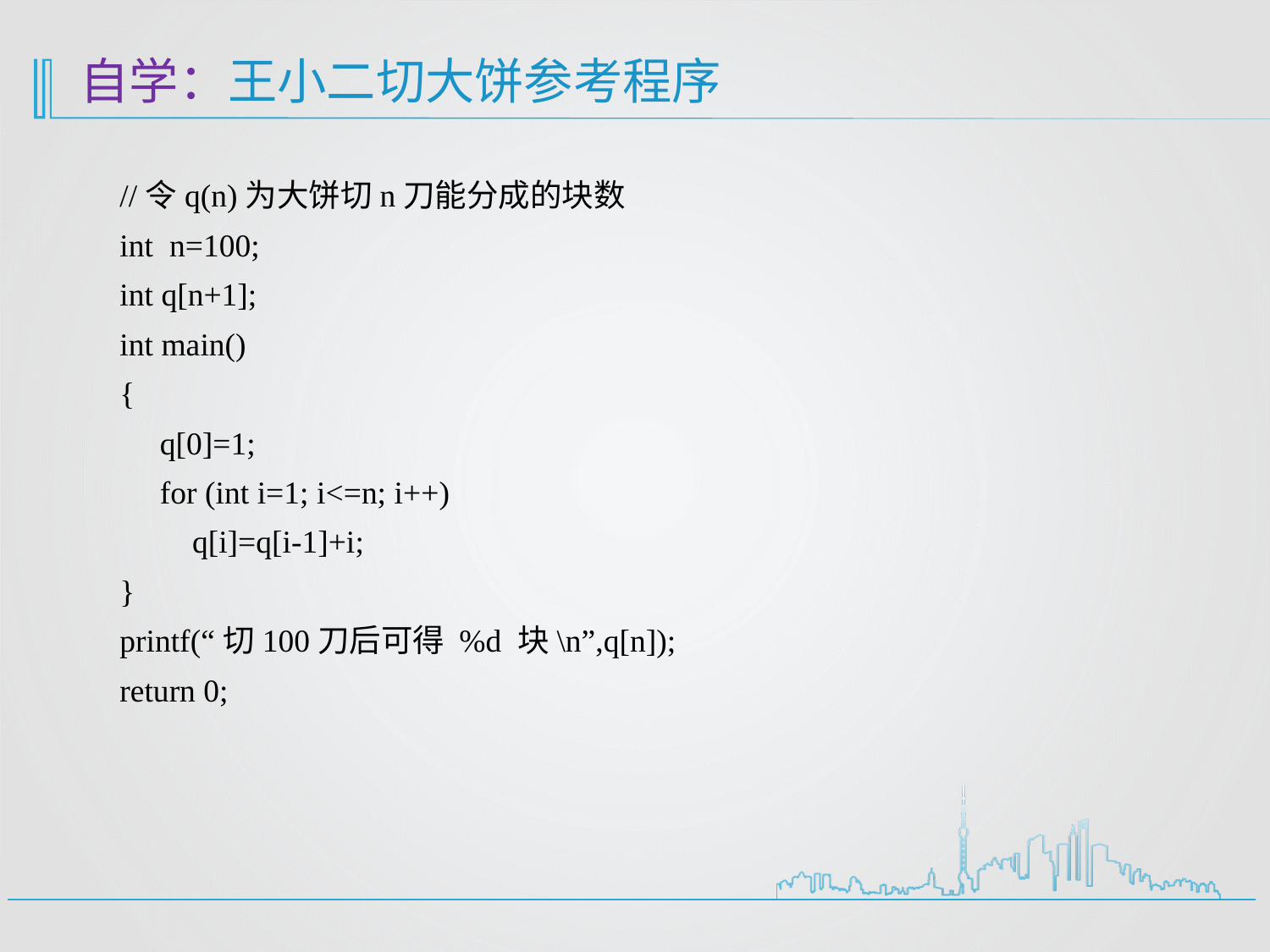

# 自学：王小二切大饼参考程序
//令q(n)为大饼切n刀能分成的块数
int  n=100;
int q[n+1];
int main()
{
     q[0]=1;
     for (int i=1; i<=n; i++)
         q[i]=q[i-1]+i;
}
printf(“切100刀后可得 %d 块\n”,q[n]);
return 0;